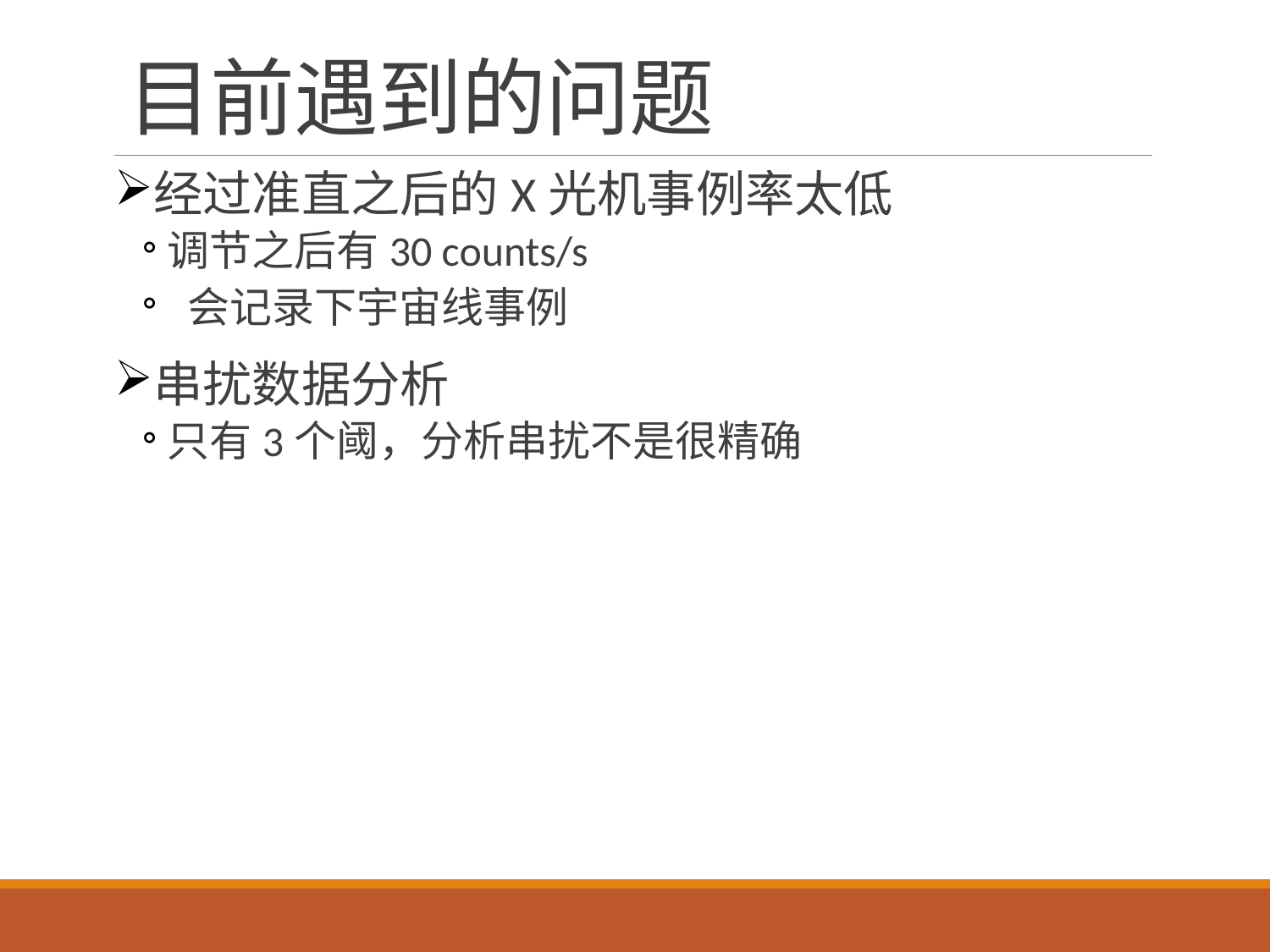

# 目前遇到的问题
经过准直之后的X光机事例率太低
调节之后有30 counts/s
 会记录下宇宙线事例
串扰数据分析
只有3个阈，分析串扰不是很精确